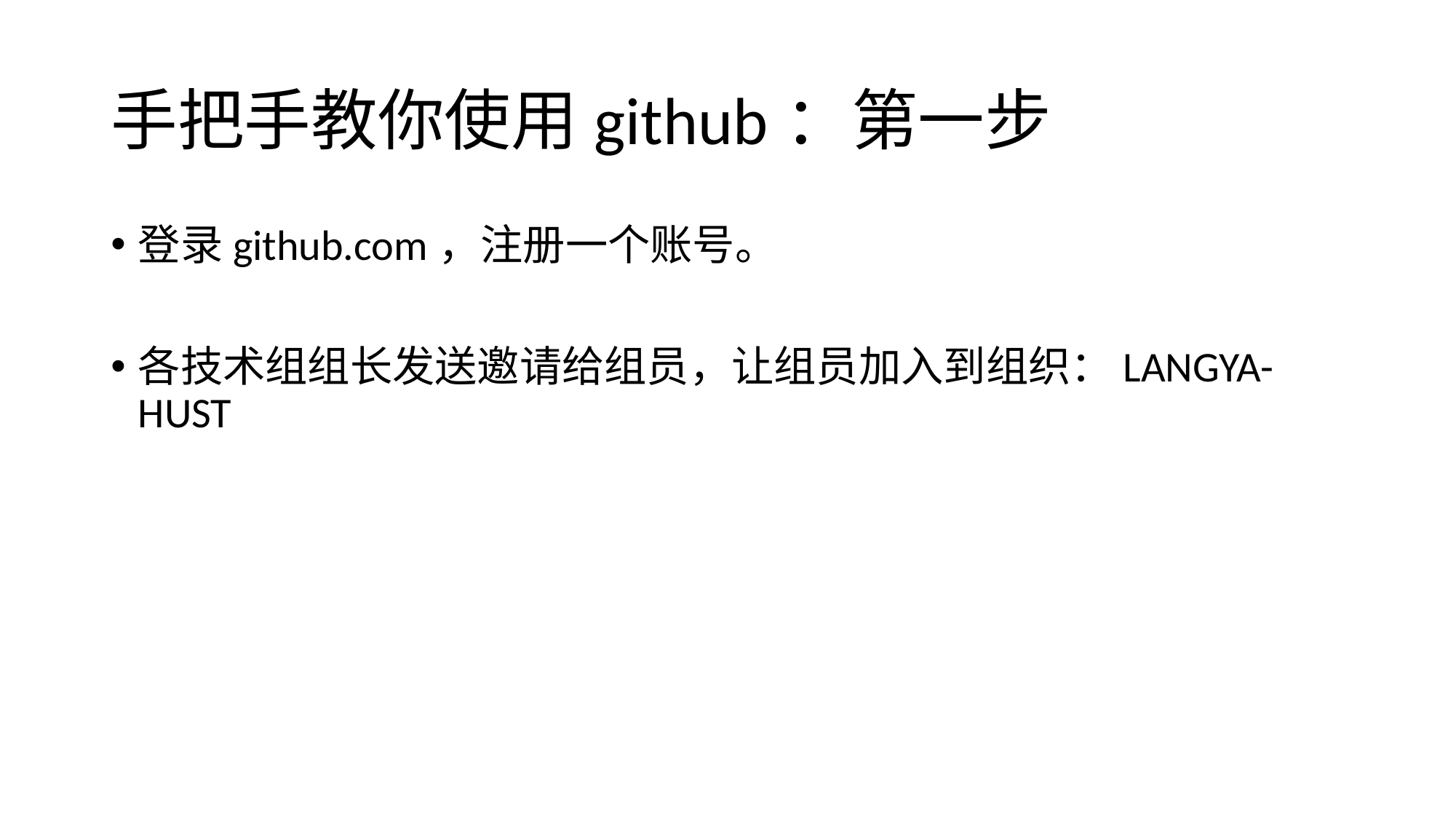

# 手把手教你使用github：第一步
登录github.com，注册一个账号。

各技术组组长发送邀请给组员，让组员加入到组织：LANGYA-HUST